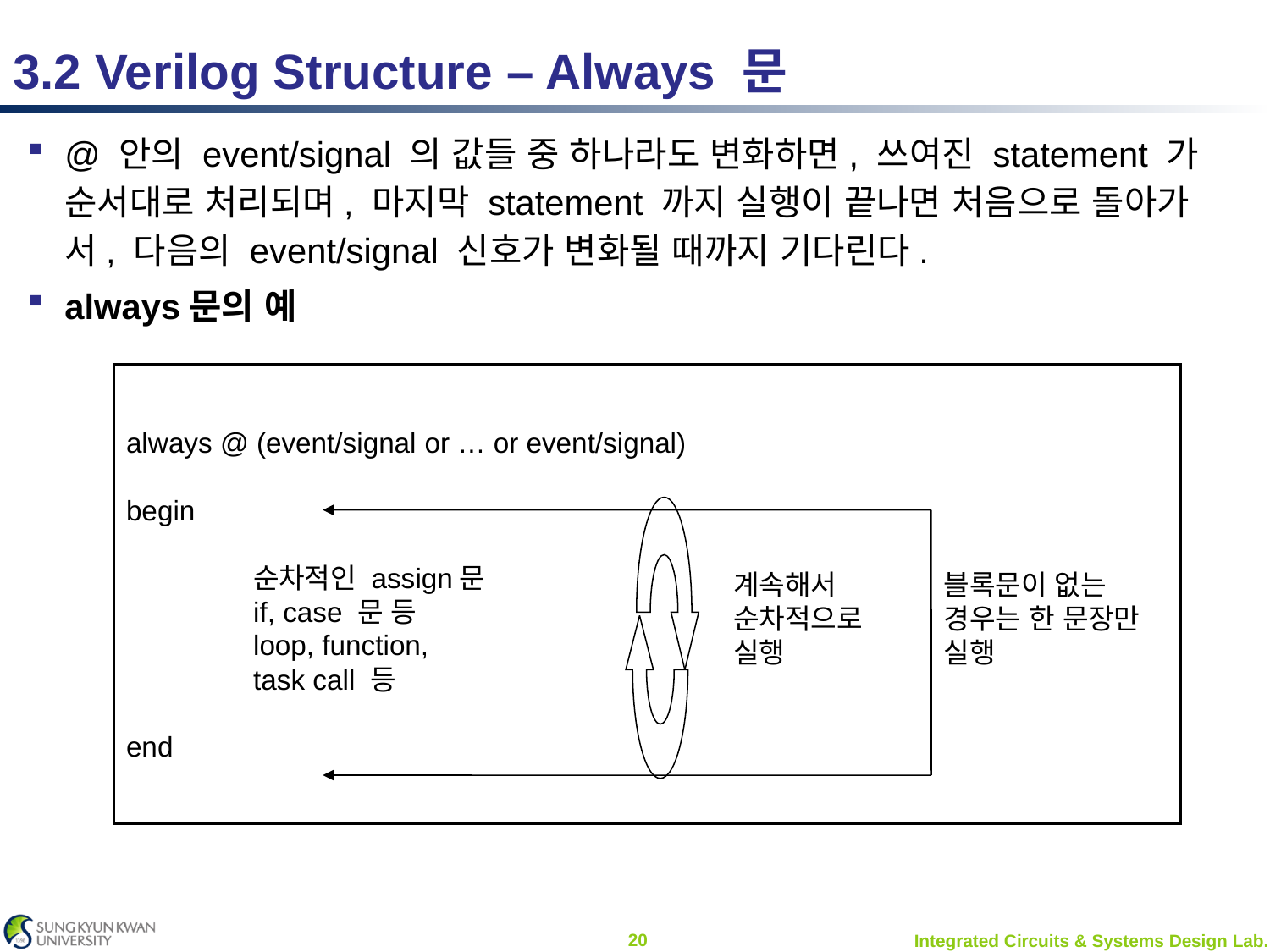

# 3.2 Verilog Structure – Always 문
@ 안의 event/signal 의 값들 중 하나라도 변화하면, 쓰여진 statement 가 순서대로 처리되며, 마지막 statement 까지 실행이 끝나면 처음으로 돌아가서, 다음의 event/signal 신호가 변화될 때까지 기다린다.
always문의 예

always @ (event/signal or … or event/signal)

begin

	순차적인 assign문
	if, case 문 등
	loop, function,
            	task call 등

end

계속해서 순차적으로 실행
블록문이 없는 경우는 한 문장만 실행